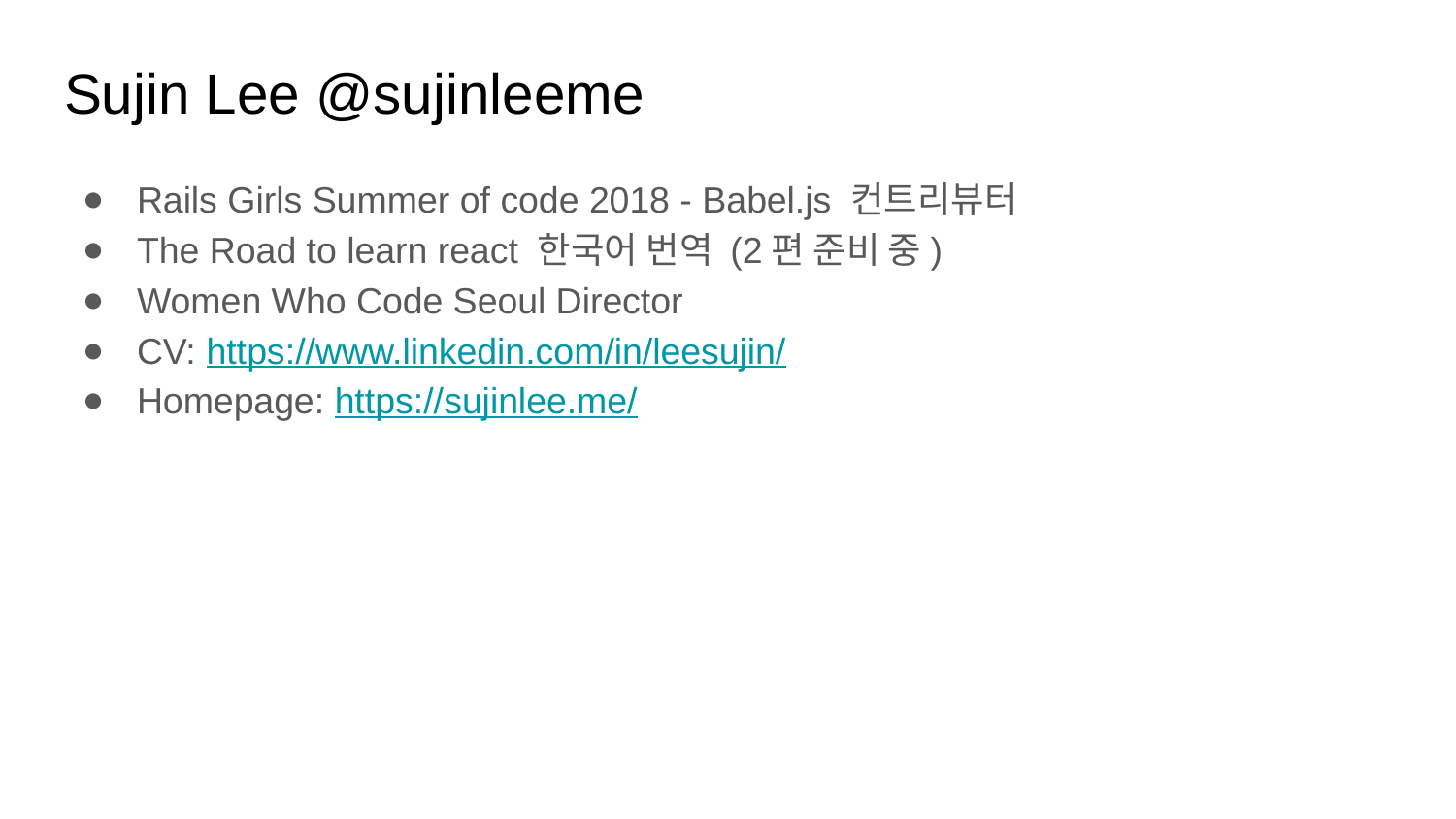

# Sujin Lee @sujinleeme
Rails Girls Summer of code 2018 - Babel.js 컨트리뷰터
The Road to learn react 한국어 번역 (2편 준비 중)
Women Who Code Seoul Director
CV: https://www.linkedin.com/in/leesujin/
Homepage: https://sujinlee.me/